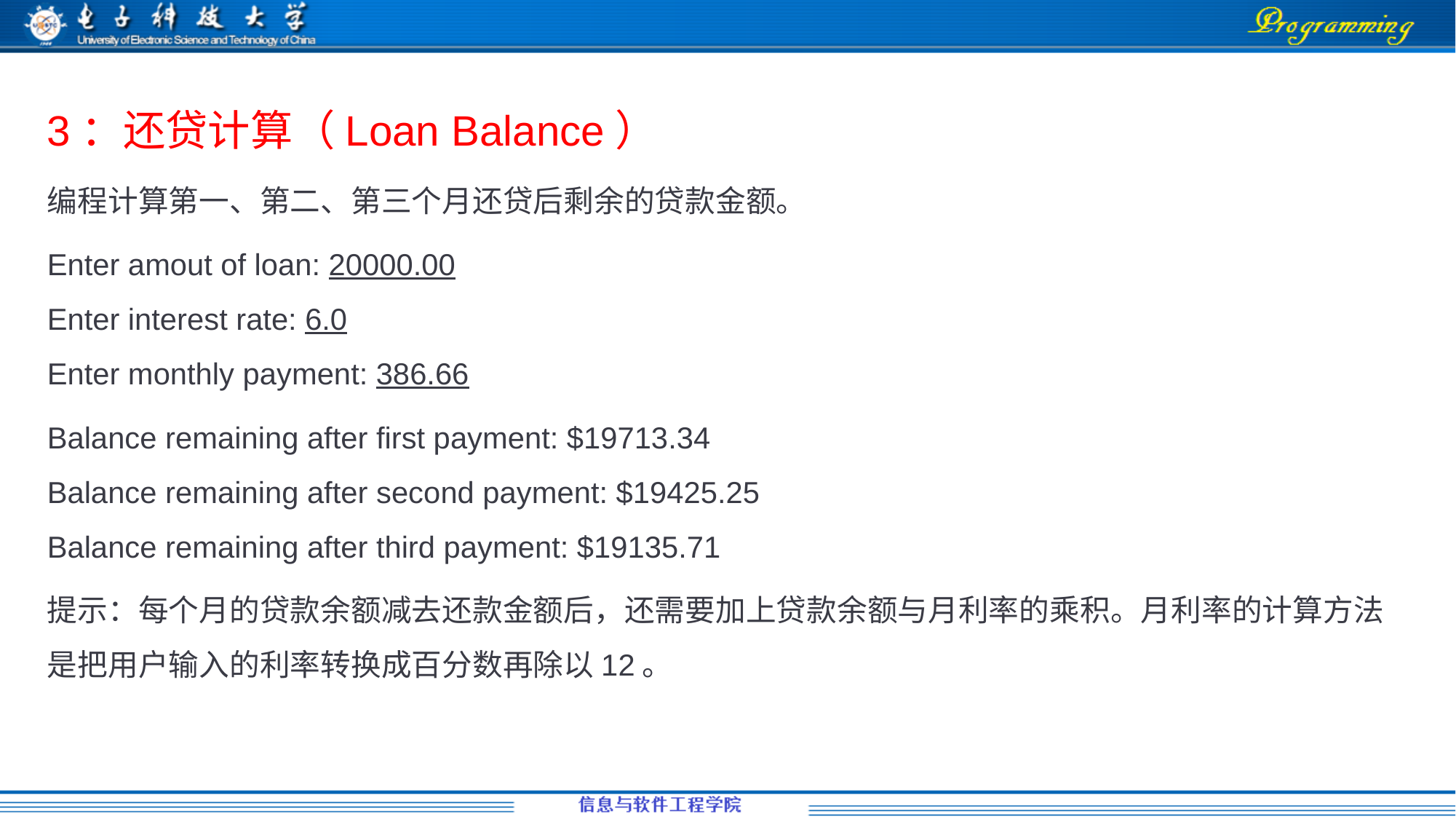

3：还贷计算（Loan Balance）
编程计算第⼀、第⼆、第三个⽉还贷后剩余的贷款⾦额。
Enter amout of loan: 20000.00
Enter interest rate: 6.0
Enter monthly payment: 386.66
Balance remaining after first payment: $19713.34
Balance remaining after second payment: $19425.25
Balance remaining after third payment: $19135.71
提示：每个月的贷款余额减去还款金额后，还需要加上贷款余额与月利率的乘积。月利率的计算方法是把用户输入的利率转换成百分数再除以12。